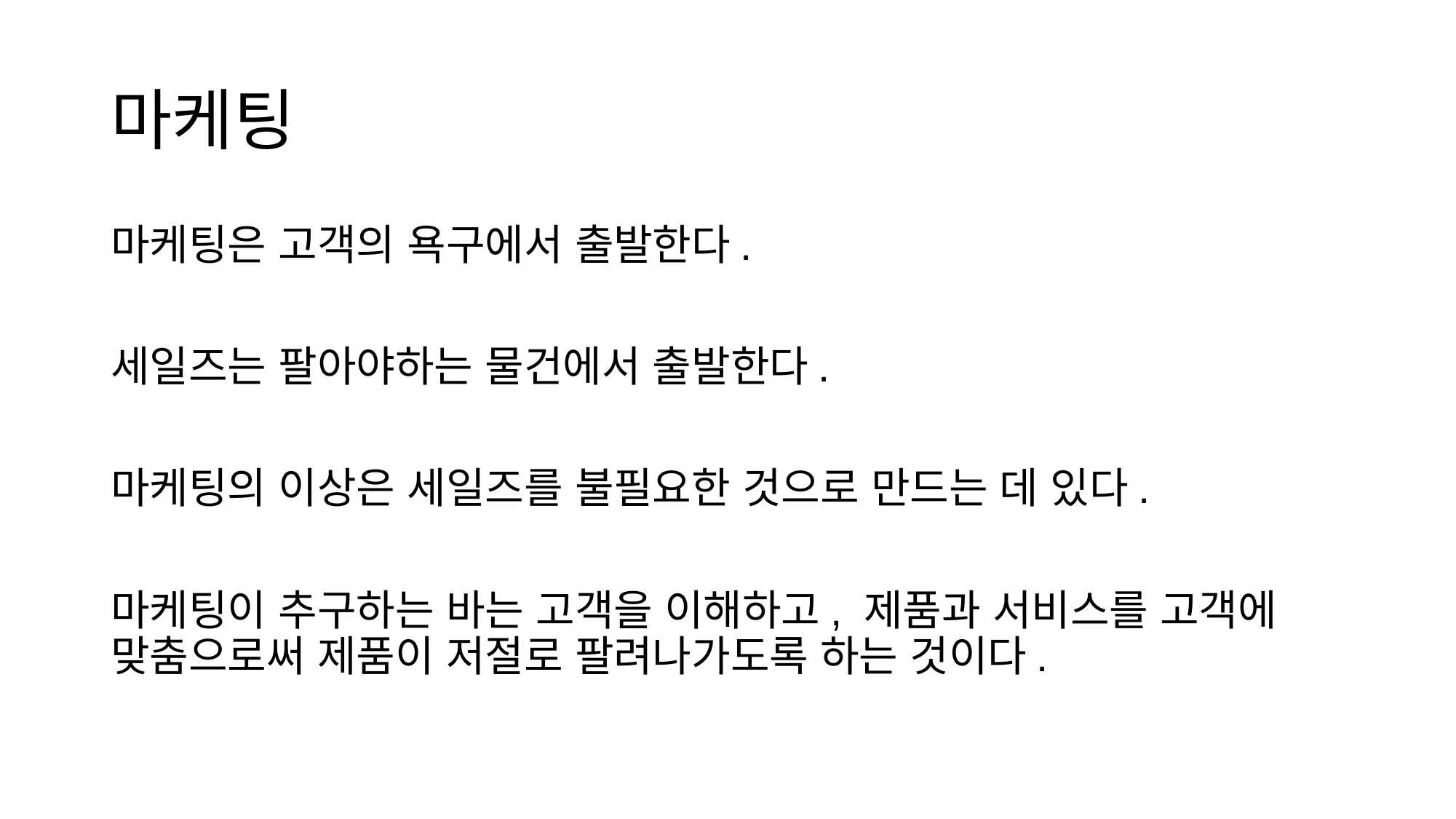

# 마케팅
마케팅은 고객의 욕구에서 출발한다.

세일즈는 팔아야하는 물건에서 출발한다.

마케팅의 이상은 세일즈를 불필요한 것으로 만드는 데 있다.

마케팅이 추구하는 바는 고객을 이해하고, 제품과 서비스를 고객에 맞춤으로써 제품이 저절로 팔려나가도록 하는 것이다.